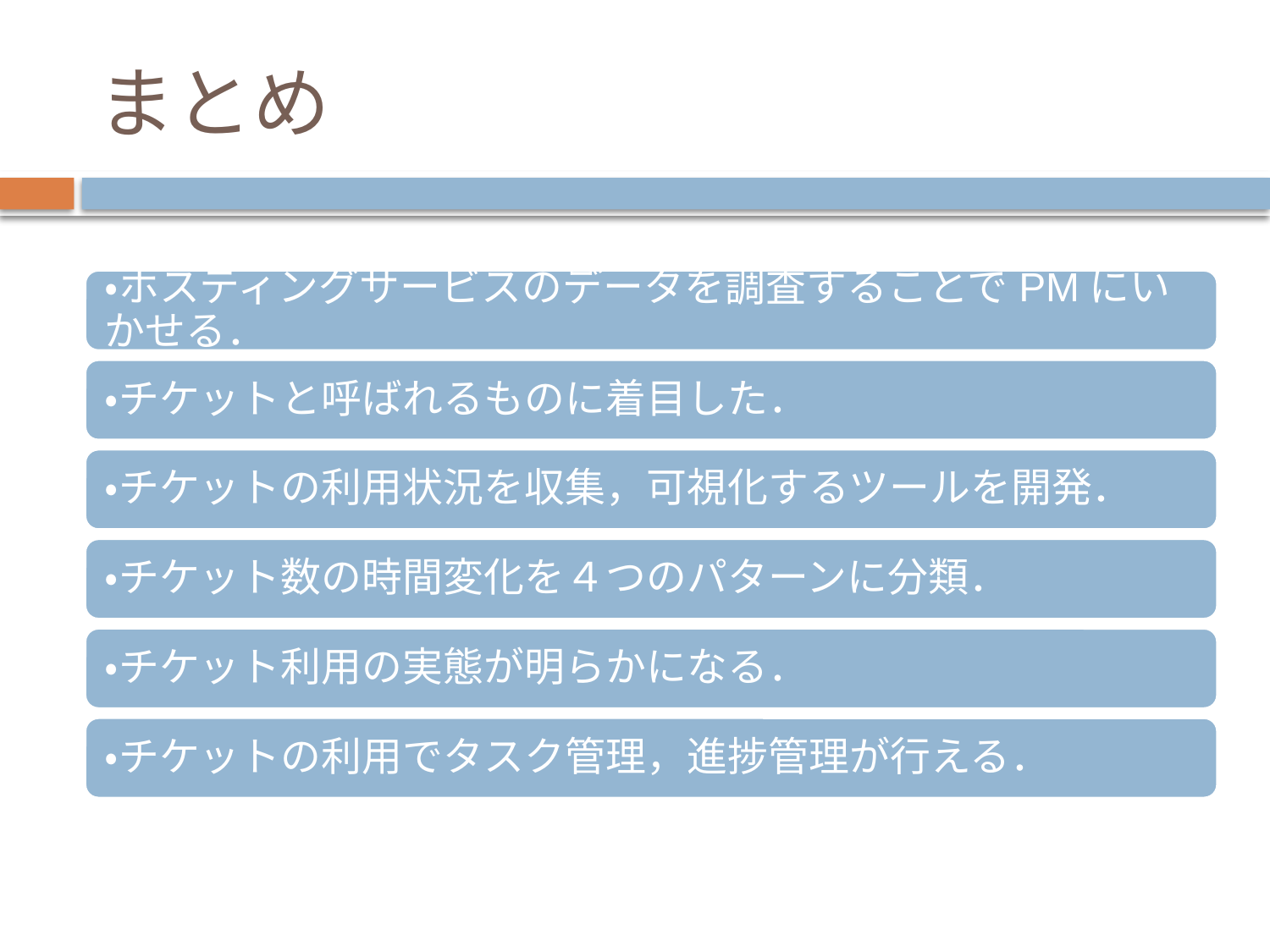

# まとめ
・ホスティングサービスのデータを調査することでPMにいかせる．
・チケットと呼ばれるものに着目した．
・チケットの利用状況を収集，可視化するツールを開発．
・チケット数の時間変化を４つのパターンに分類．
・チケット利用の実態が明らかになる．
・チケットの利用でタスク管理，進捗管理が行える．